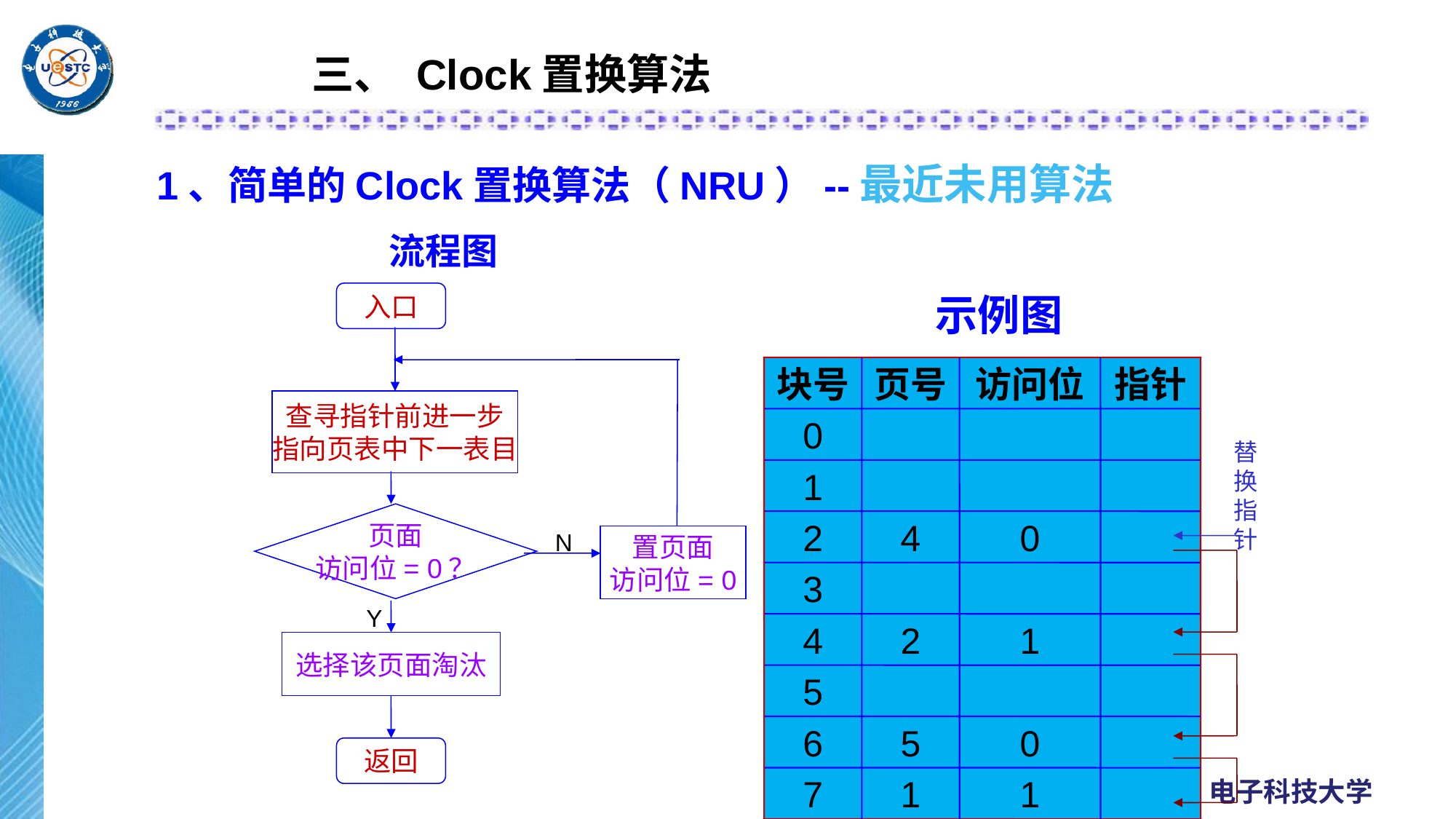

三、 Clock置换算法
1、简单的Clock置换算法（NRU）--最近未用算法
流程图
示例图
块号

页号

访问位

指针

0

替换指针
1

2

4
0

3

4

2
1

5

6

5
0

7

1
1

入口

查寻指针前进一步
指向页表中下一表目

N

置页面
访问位= 0

页面
访问位= 0？
Y

选择该页面淘汰

返回